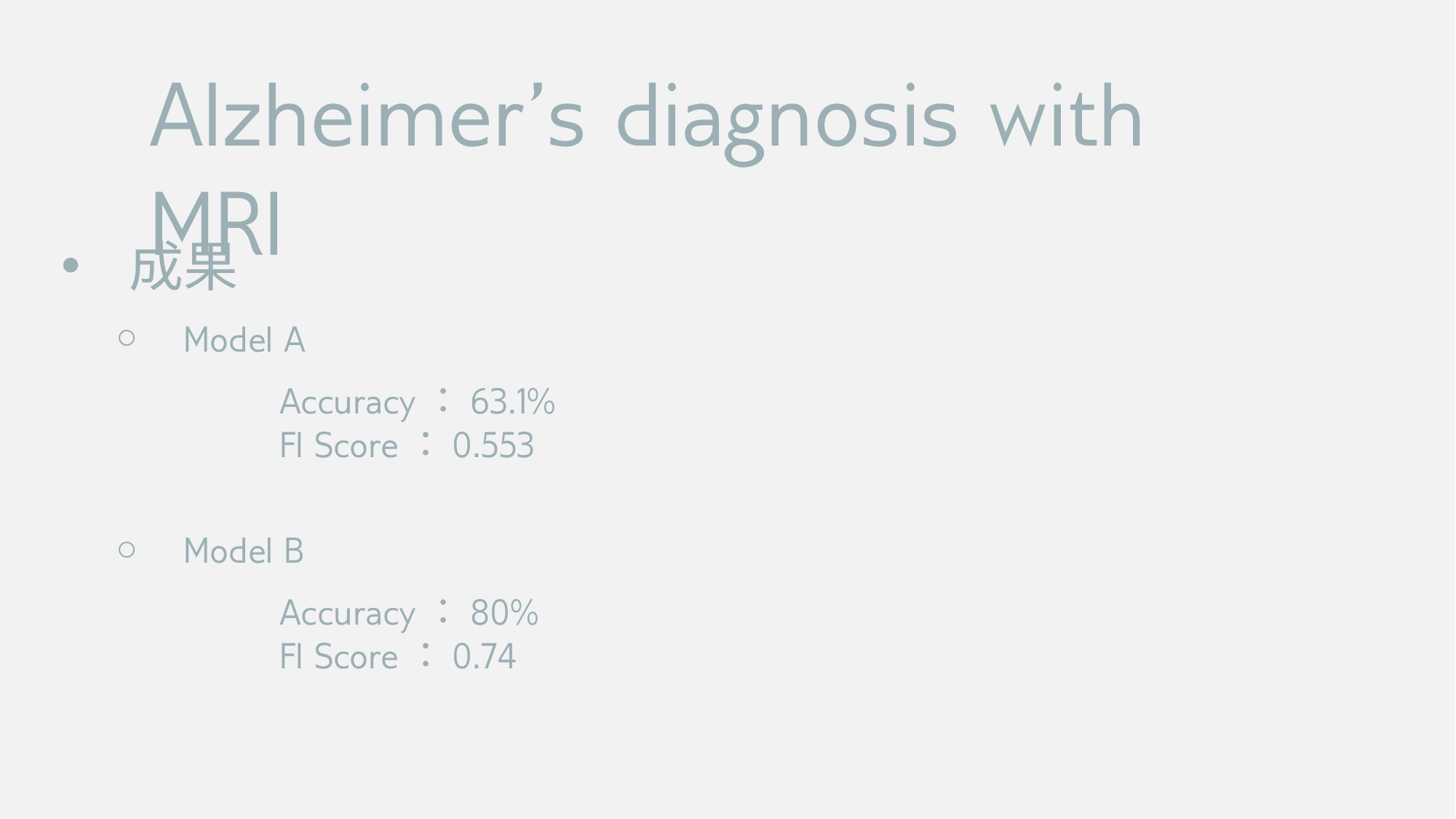

Alzheimer’s diagnosis with MRI
成果
Model A
	Accuracy：63.1%
	FI Score：0.553

Model B
	Accuracy：80%
	FI Score：0.74